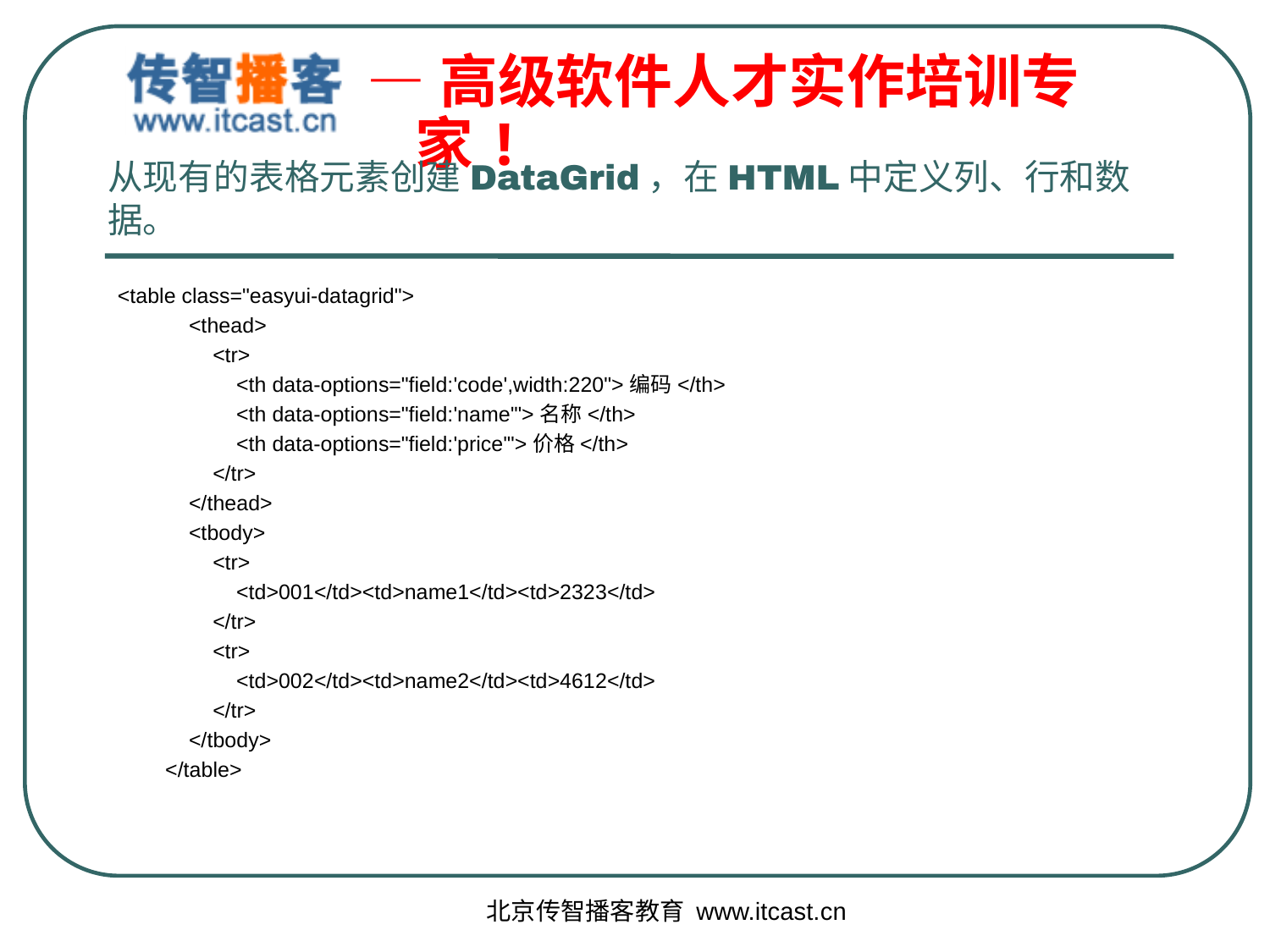

# 从现有的表格元素创建DataGrid，在HTML中定义列、行和数据。
<table class="easyui-datagrid">
	    <thead>
	        <tr>
	            <th data-options="field:'code',width:220">编码</th>
	            <th data-options="field:'name'">名称</th>
	            <th data-options="field:'price'">价格</th>
	        </tr>
	    </thead>
	    <tbody>
	        <tr>
	            <td>001</td><td>name1</td><td>2323</td>
	        </tr>
	        <tr>
	            <td>002</td><td>name2</td><td>4612</td>
	        </tr>
	    </tbody>
	</table>
北京传智播客教育 www.itcast.cn